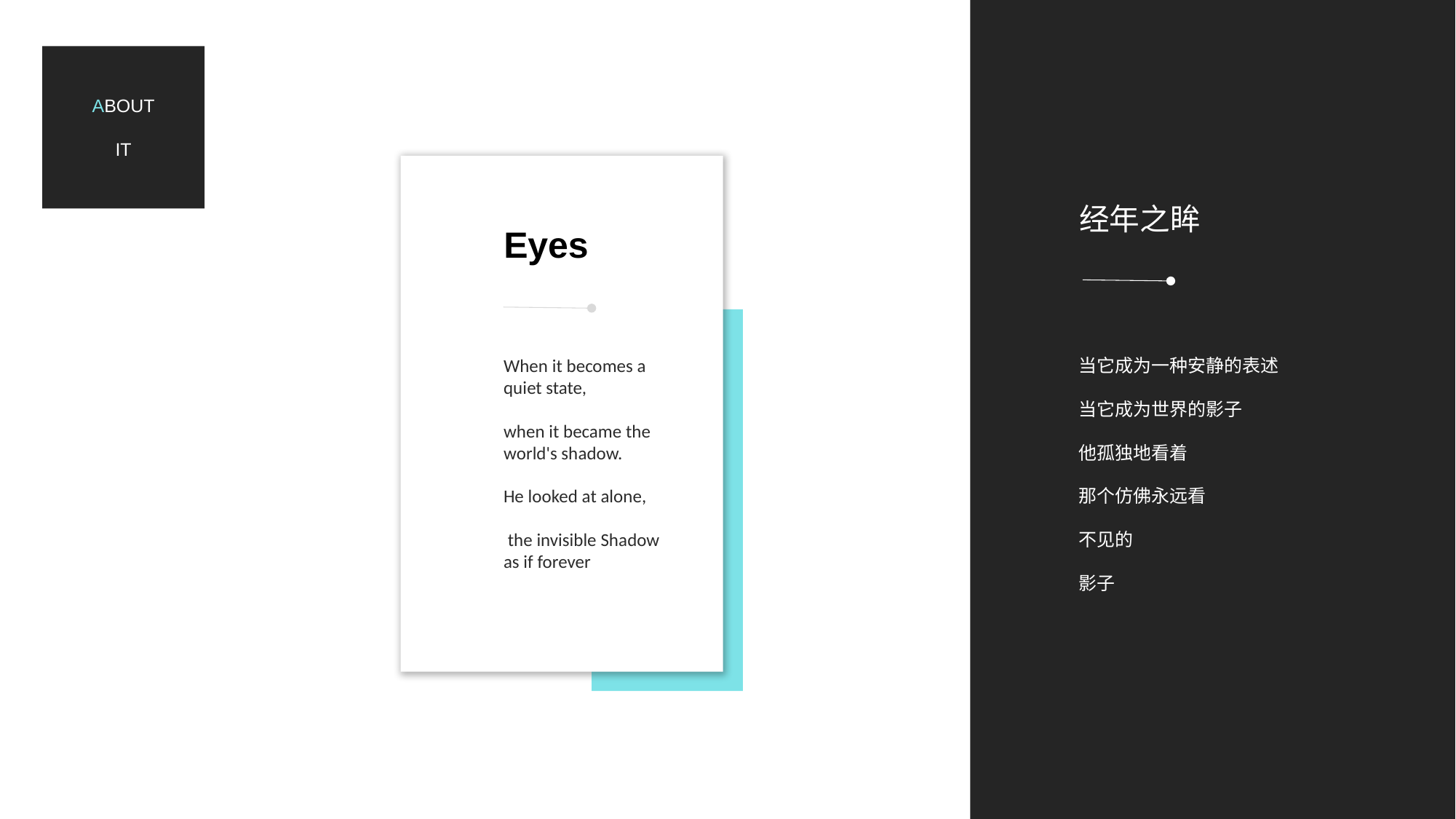

ABOUT

IT

经年之眸
Eyes

When it becomes a quiet state,

when it became the world's shadow.

He looked at alone,

 the invisible Shadow  as if forever
当它成为一种安静的表述

当它成为世界的影子

他孤独地看着

那个仿佛永远看

不见的

影子